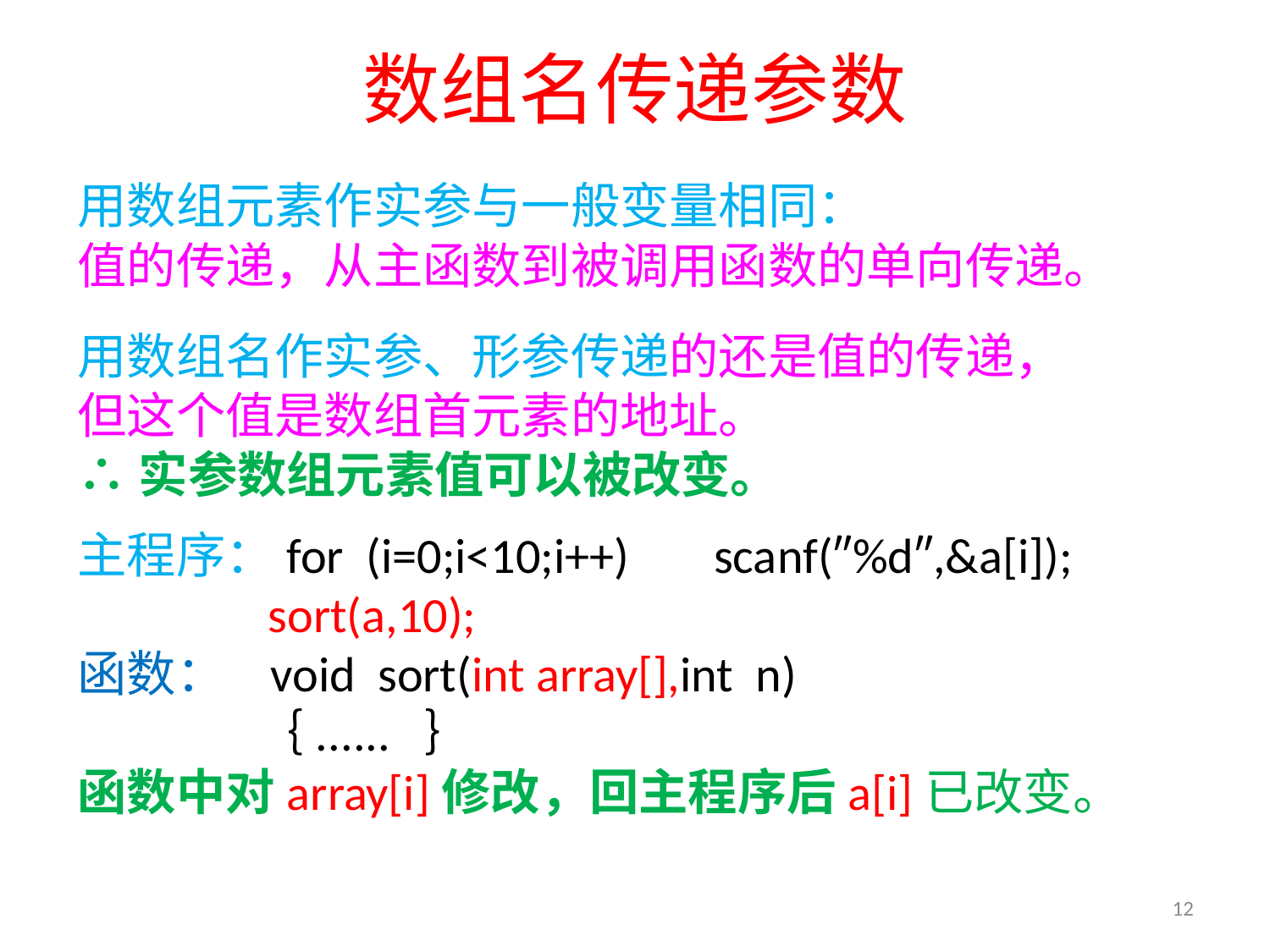

# 数组名传递参数
用数组元素作实参与一般变量相同：
值的传递，从主函数到被调用函数的单向传递。
用数组名作实参、形参传递的还是值的传递，
但这个值是数组首元素的地址。
∴实参数组元素值可以被改变。
主程序：for  (i=0;i<10;i++)　 scanf(″%d″,&a[i]);
                 sort(a,10);
函数：   void  sort(int array[],int  n)
               ｛......  ｝
函数中对array[i]修改，回主程序后a[i]已改变。
12